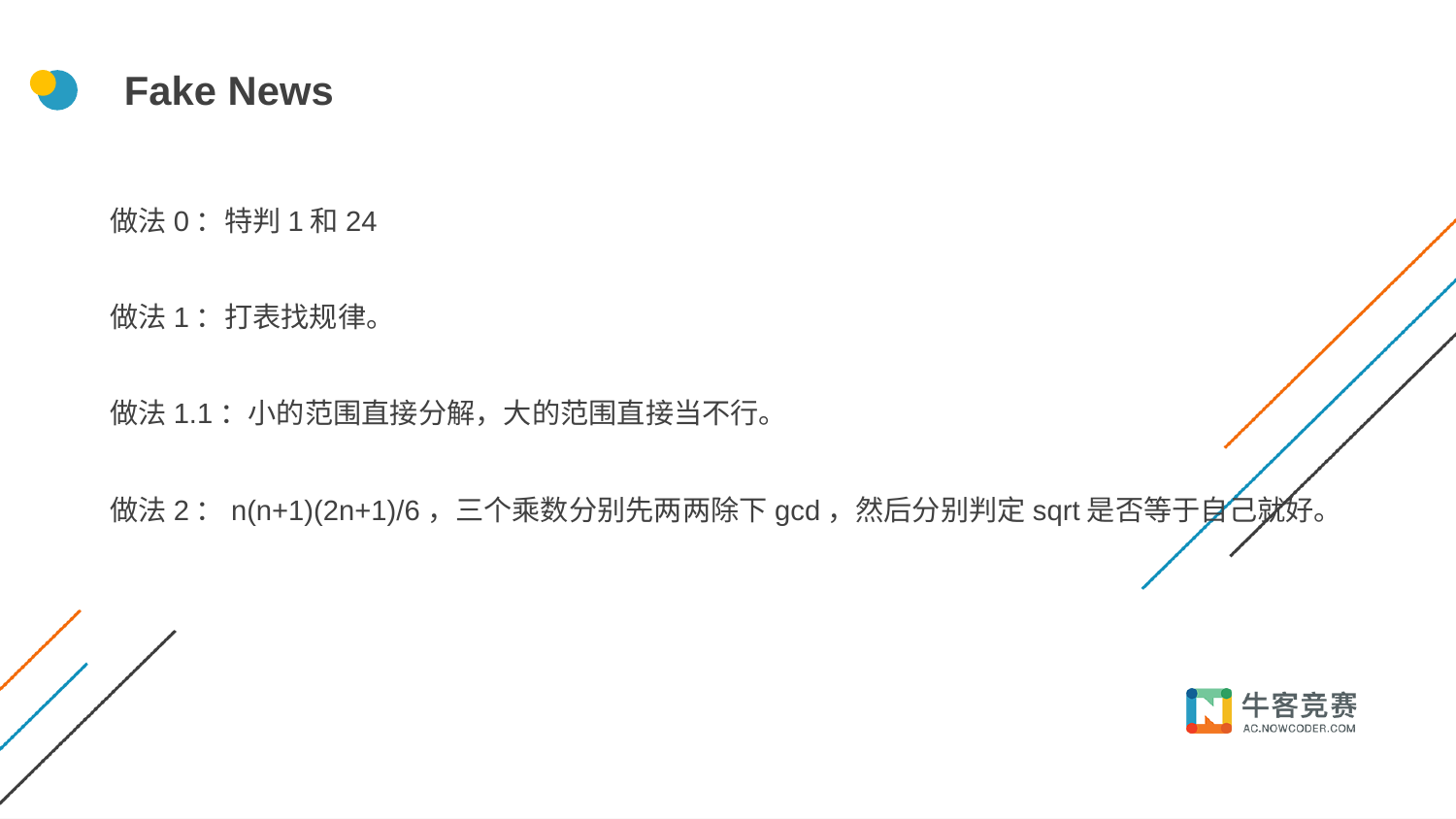

# Fake News
做法0：特判1和24

做法1：打表找规律。

做法1.1：小的范围直接分解，大的范围直接当不行。

做法2：n(n+1)(2n+1)/6，三个乘数分别先两两除下gcd，然后分别判定sqrt是否等于自己就好。